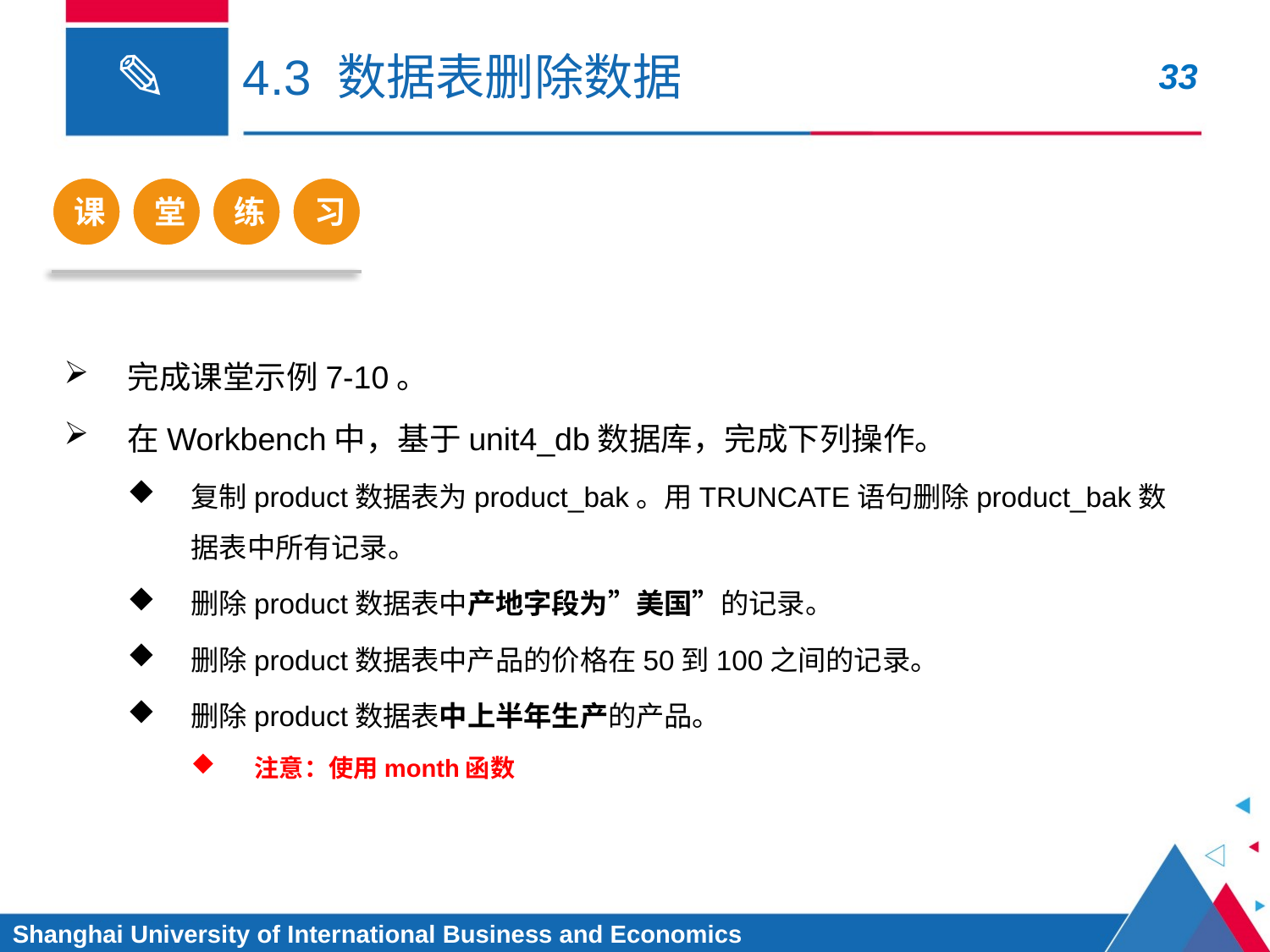

# 4.3 数据表删除数据
课
堂
练
习
完成课堂示例7-10。
在Workbench中，基于unit4_db数据库，完成下列操作。
复制product数据表为product_bak。用TRUNCATE语句删除product_bak数据表中所有记录。
删除product数据表中产地字段为”美国”的记录。
删除product数据表中产品的价格在50到100之间的记录。
删除product数据表中上半年生产的产品。
注意：使用month函数